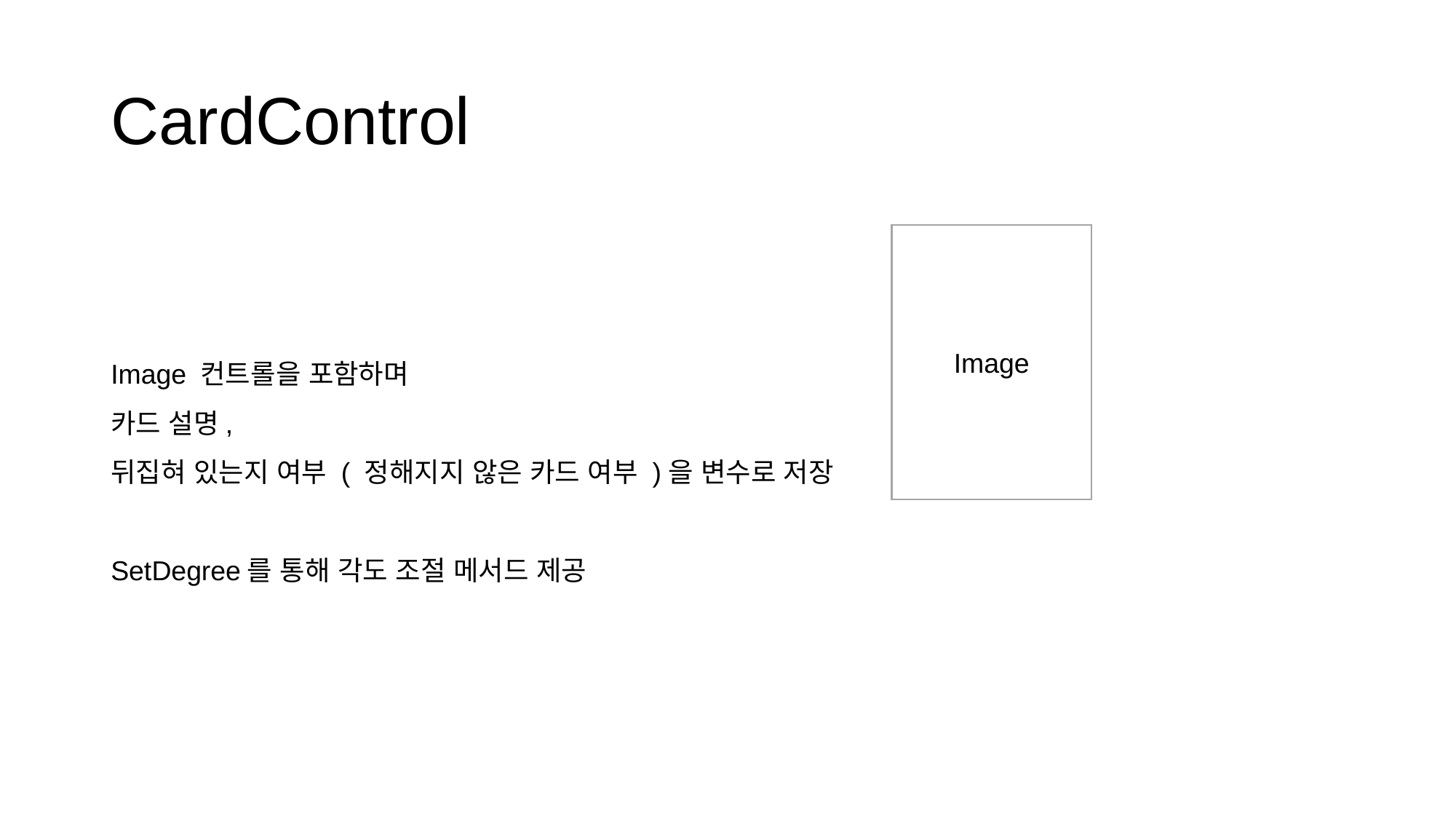

# CardControl
Image
Image 컨트롤을 포함하며
카드 설명,
뒤집혀 있는지 여부 ( 정해지지 않은 카드 여부 )을 변수로 저장

SetDegree를 통해 각도 조절 메서드 제공